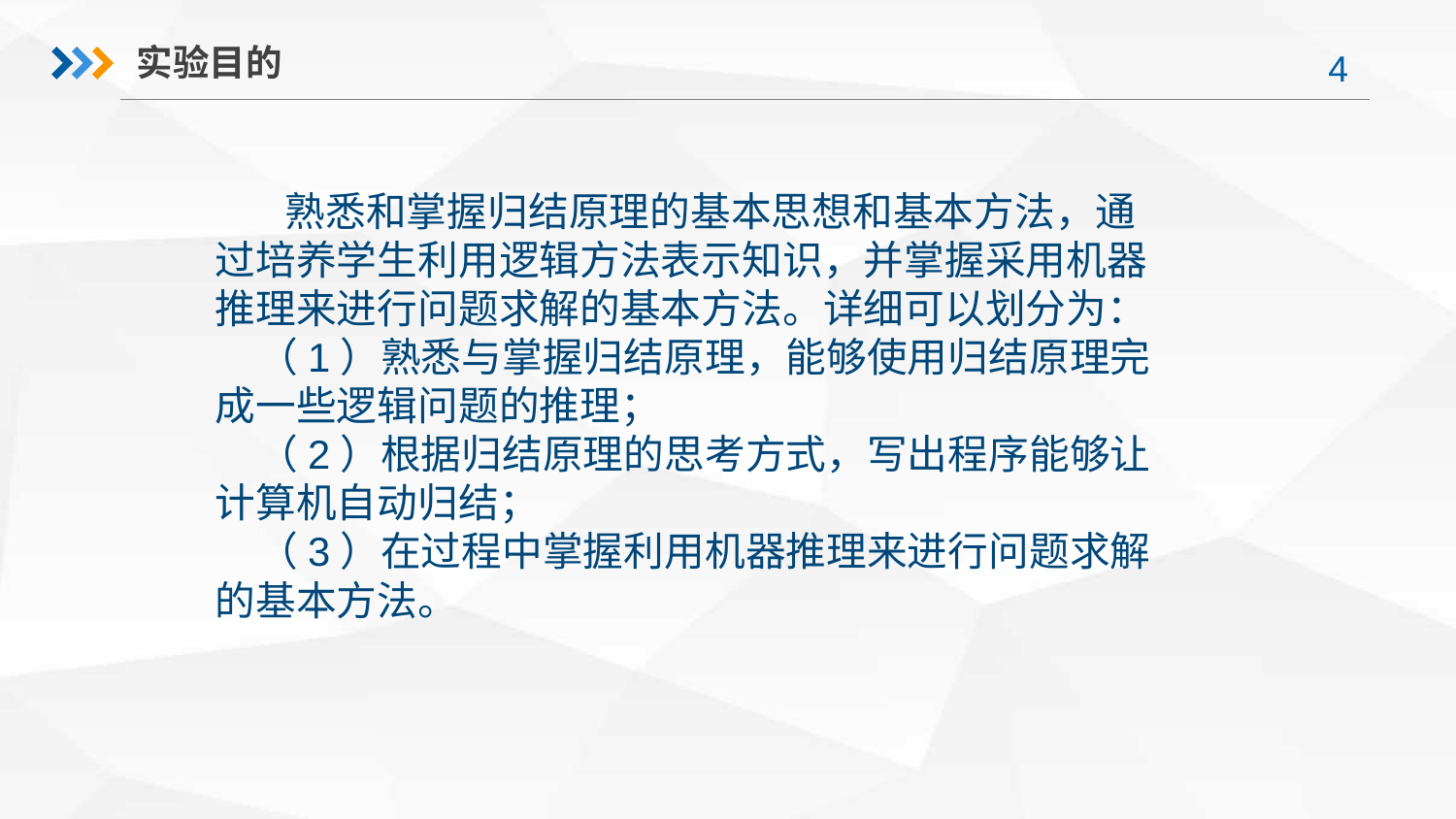

实验目的
  熟悉和掌握归结原理的基本思想和基本方法，通过培养学生利用逻辑方法表示知识，并掌握采用机器推理来进行问题求解的基本方法。详细可以划分为：
（1）熟悉与掌握归结原理，能够使用归结原理完成一些逻辑问题的推理；
（2）根据归结原理的思考方式，写出程序能够让计算机自动归结；
（3）在过程中掌握利用机器推理来进行问题求解的基本方法。